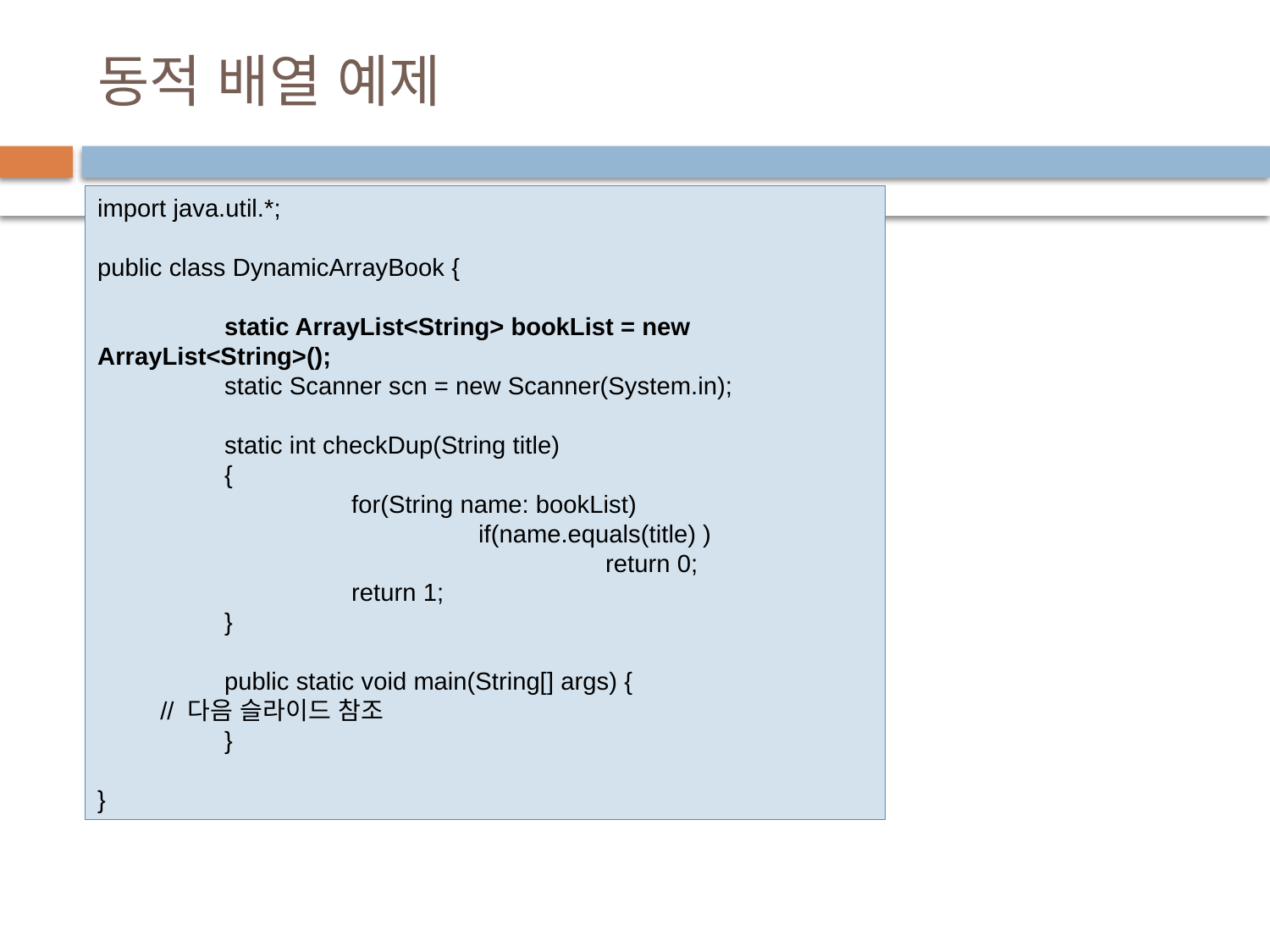

# 동적 배열 예제
import java.util.*;

public class DynamicArrayBook {

	static ArrayList<String> bookList = new ArrayList<String>();
	static Scanner scn = new Scanner(System.in);

	static int checkDup(String title)
	{
		for(String name: bookList)
			if(name.equals(title) )
				return 0;
		return 1;
	}

	public static void main(String[] args) {
         // 다음 슬라이드 참조
	}

}